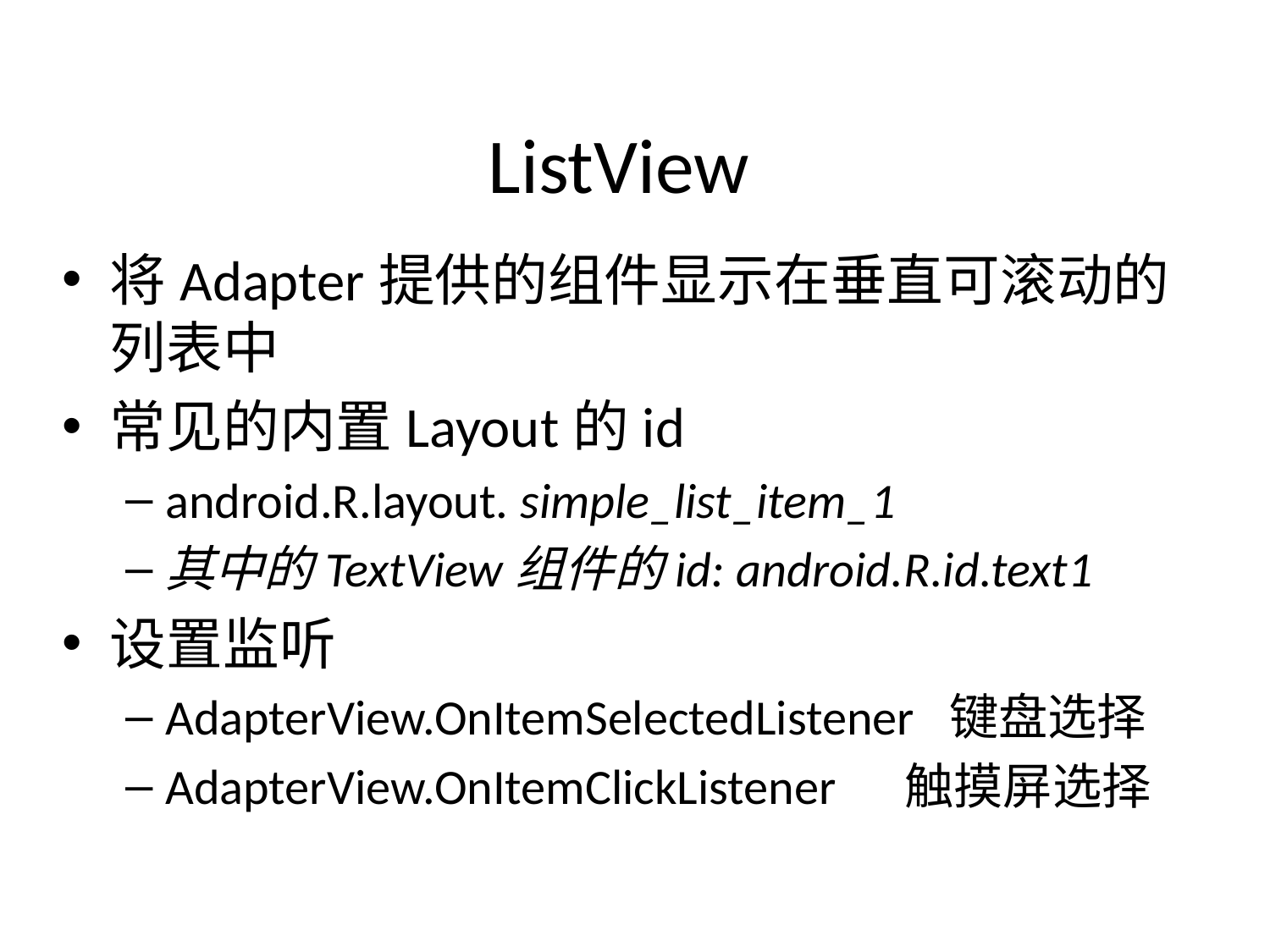

# ListView
将Adapter提供的组件显示在垂直可滚动的列表中
常见的内置Layout的id
android.R.layout. simple_list_item_1
其中的TextView组件的id: android.R.id.text1
设置监听
AdapterView.OnItemSelectedListener  键盘选择
AdapterView.OnItemClickListener     触摸屏选择